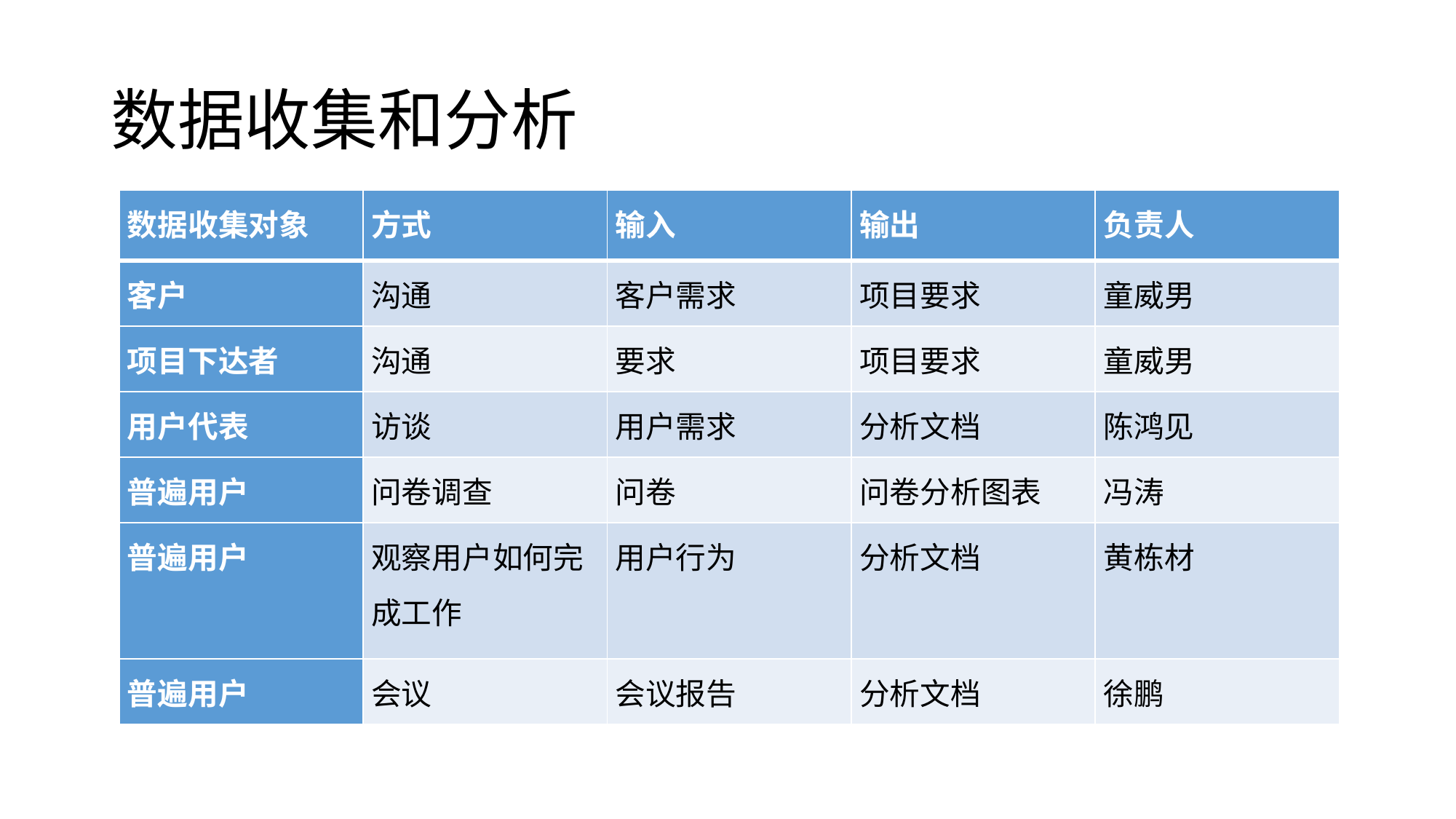

# 数据收集和分析
| 数据收集对象 | 方式 | 输入 | 输出 | 负责人 |
| --- | --- | --- | --- | --- |
| 客户 | 沟通 | 客户需求 | 项目要求 | 童威男 |
| 项目下达者 | 沟通 | 要求 | 项目要求 | 童威男 |
| 用户代表 | 访谈 | 用户需求 | 分析文档 | 陈鸿见 |
| 普遍用户 | 问卷调查 | 问卷 | 问卷分析图表 | 冯涛 |
| 普遍用户 | 观察用户如何完成工作 | 用户行为 | 分析文档 | 黄栋材 |
| 普遍用户 | 会议 | 会议报告 | 分析文档 | 徐鹏 |